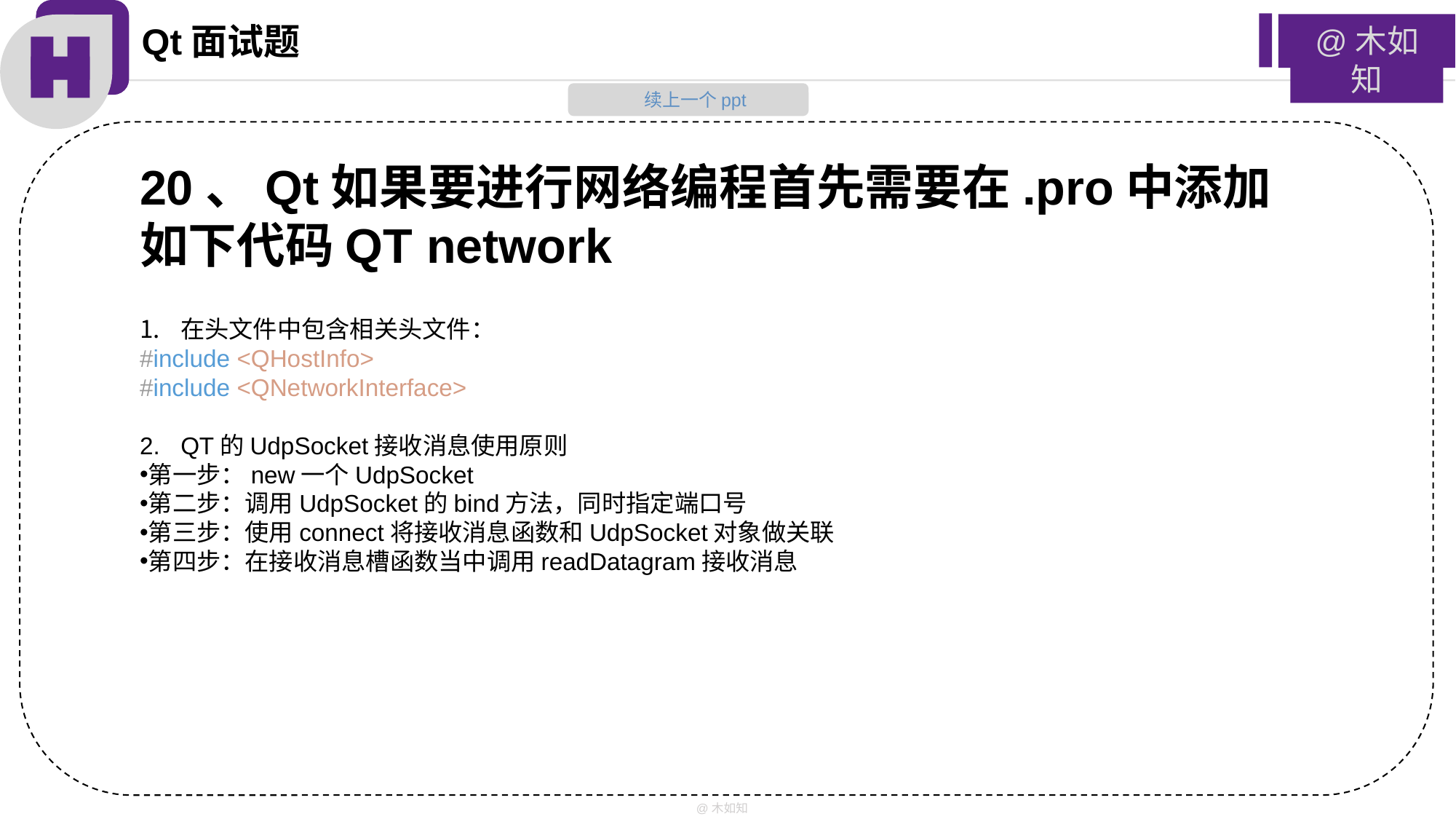

Qt面试题

@木如知
续上一个ppt

20、Qt如果要进行网络编程首先需要在.pro中添加如下代码QT network
在头文件中包含相关头文件：
#include <QHostInfo>
#include <QNetworkInterface>

QT的UdpSocket接收消息使用原则
第一步：new一个UdpSocket
第二步：调用UdpSocket的bind方法，同时指定端口号
第三步：使用connect将接收消息函数和UdpSocket对象做关联
第四步：在接收消息槽函数当中调用readDatagram接收消息
@木如知